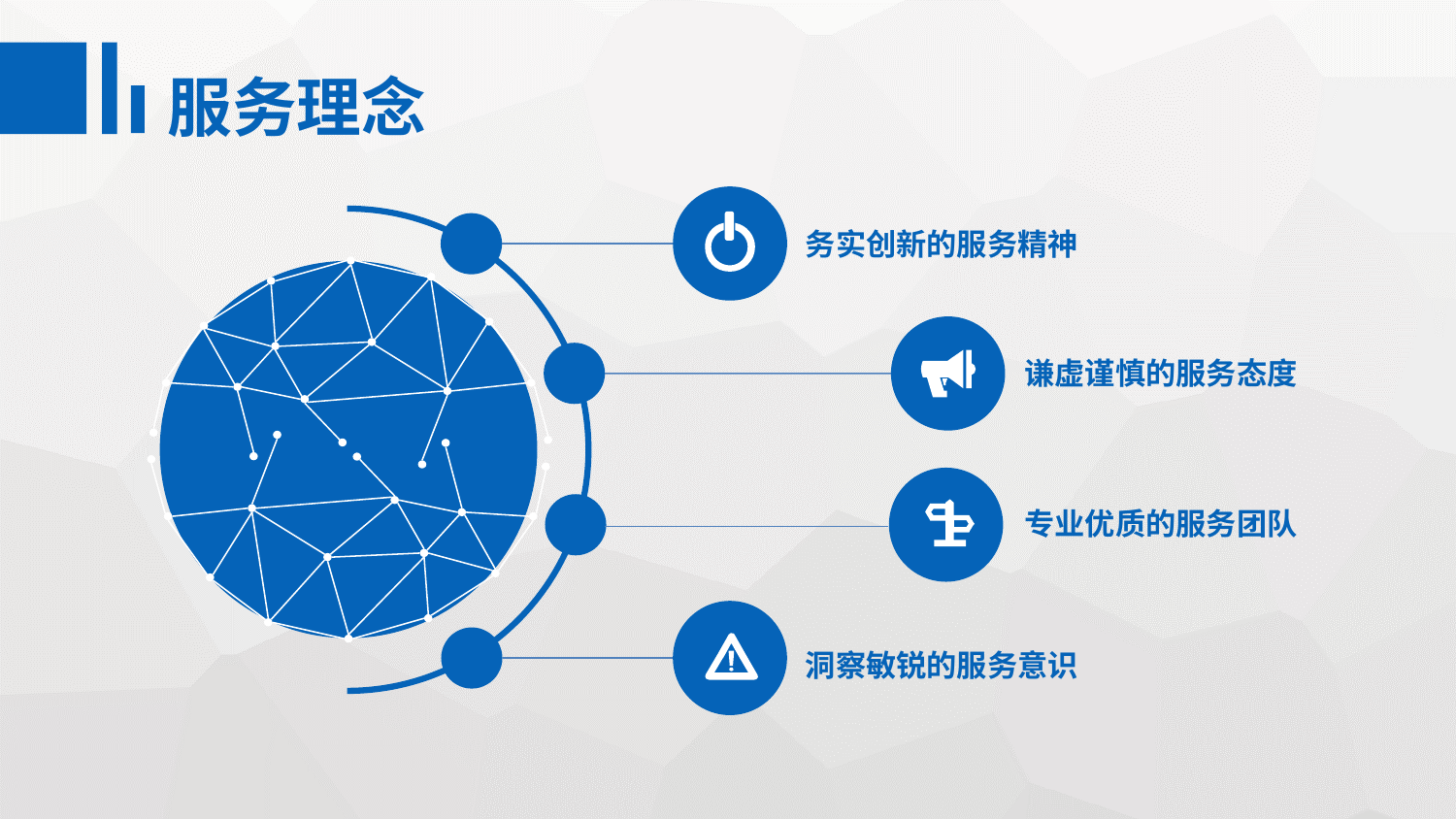

服务理念

务实创新的服务精神

谦虚谨慎的服务态度

专业优质的服务团队

洞察敏锐的服务意识